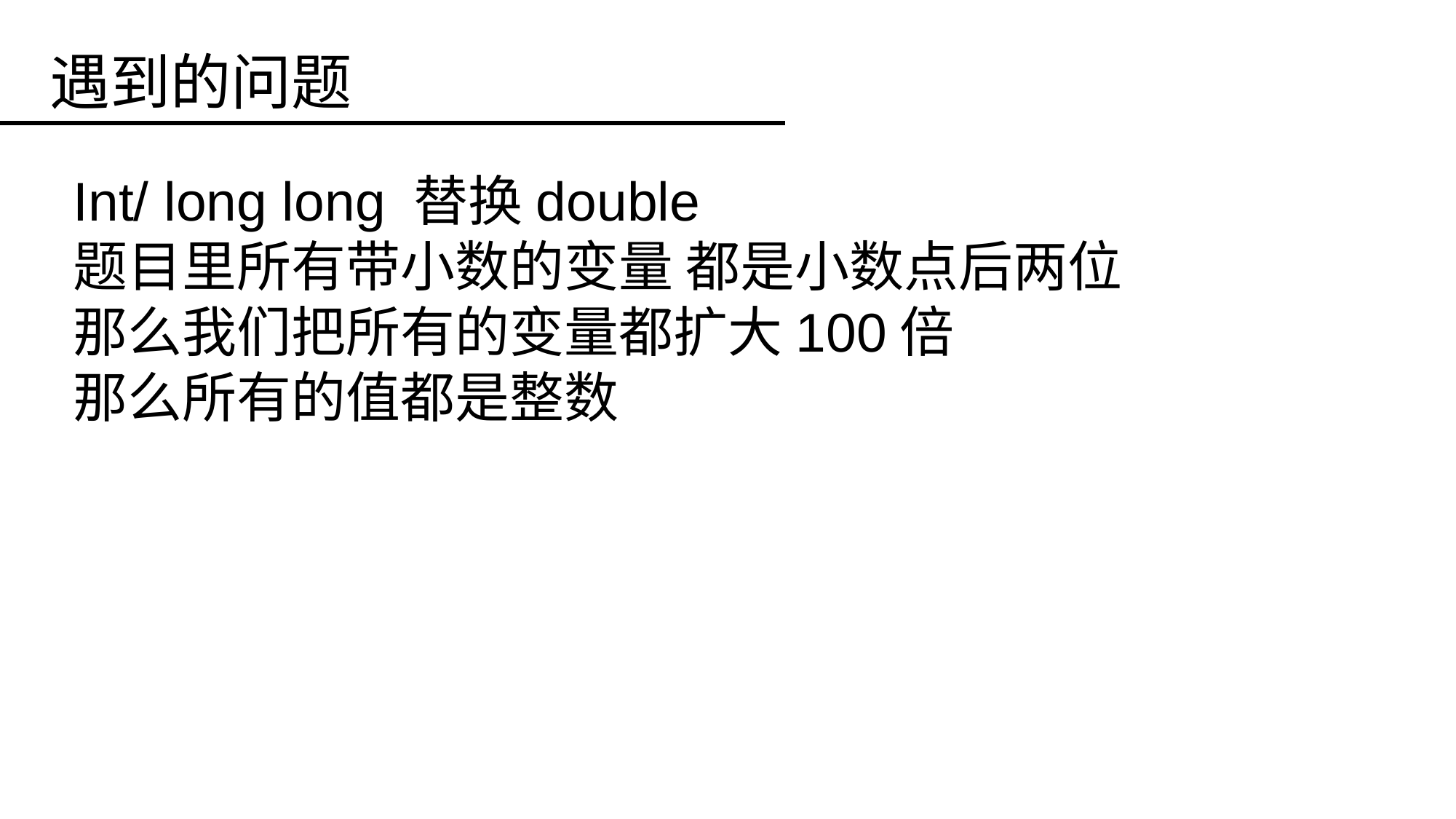

遇到的问题
Int/ long long 替换double
题目里所有带小数的变量 都是小数点后两位
那么我们把所有的变量都扩大100倍
那么所有的值都是整数